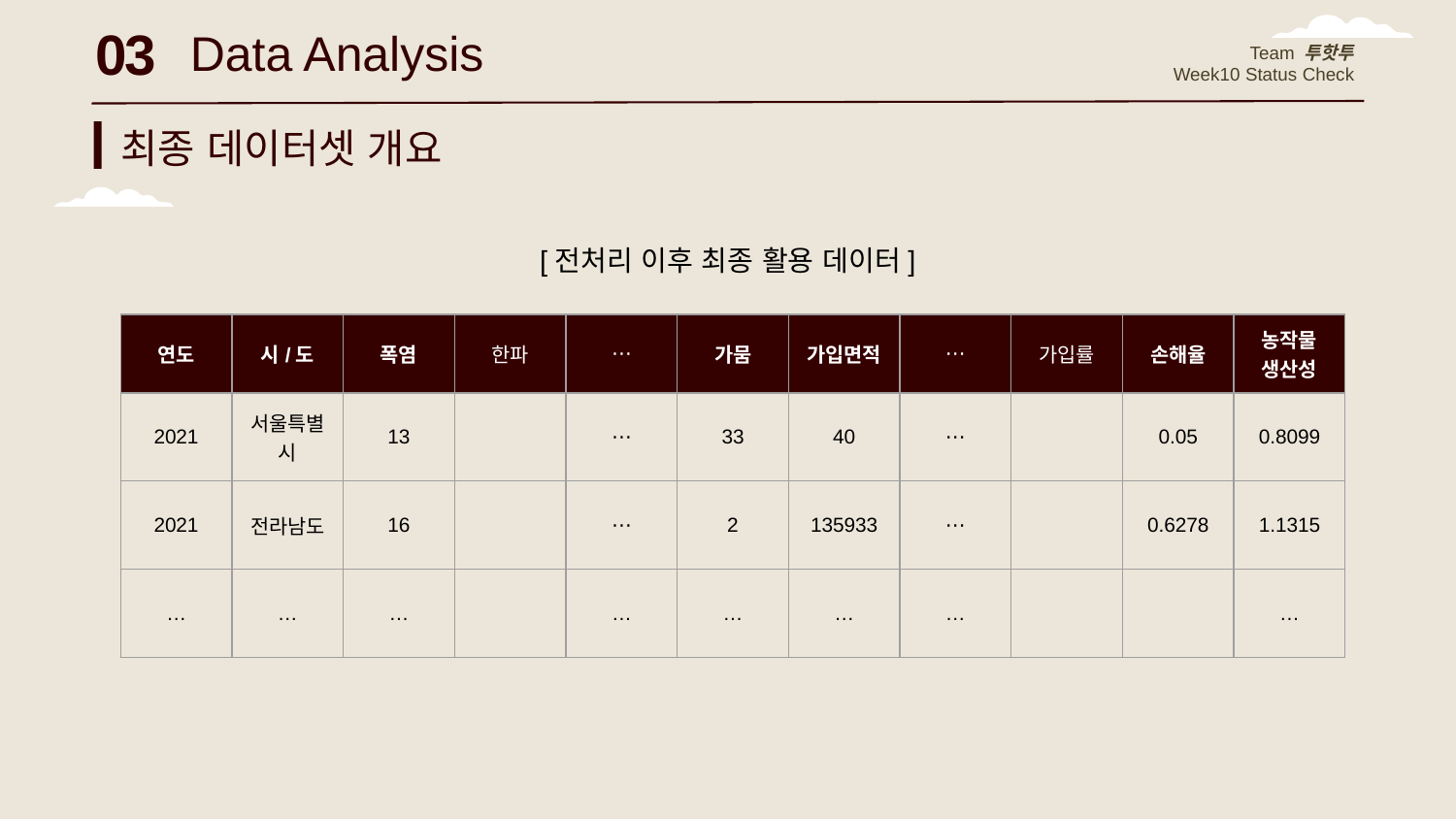

03
# Data Analysis
Team 투핫투
Week10 Status Check

최종 데이터셋 개요

[전처리 이후 최종 활용 데이터]
| 연도 | 시/도 | 폭염 | 한파 | ⋯ | 가뭄 | 가입면적 | ⋯ | 가입률 | 손해율 | 농작물 생산성 |
| --- | --- | --- | --- | --- | --- | --- | --- | --- | --- | --- |
| 2021 | 서울특별시 | 13 |  | ⋯ | 33 | 40 | ⋯ |  | 0.05 | 0.8099 |
| 2021 | 전라남도 | 16 |  | ⋯ | 2 | 135933 | ⋯ |  | 0.6278 | 1.1315 |
| … | … | … |  | … | … | … | … |  |  | … |